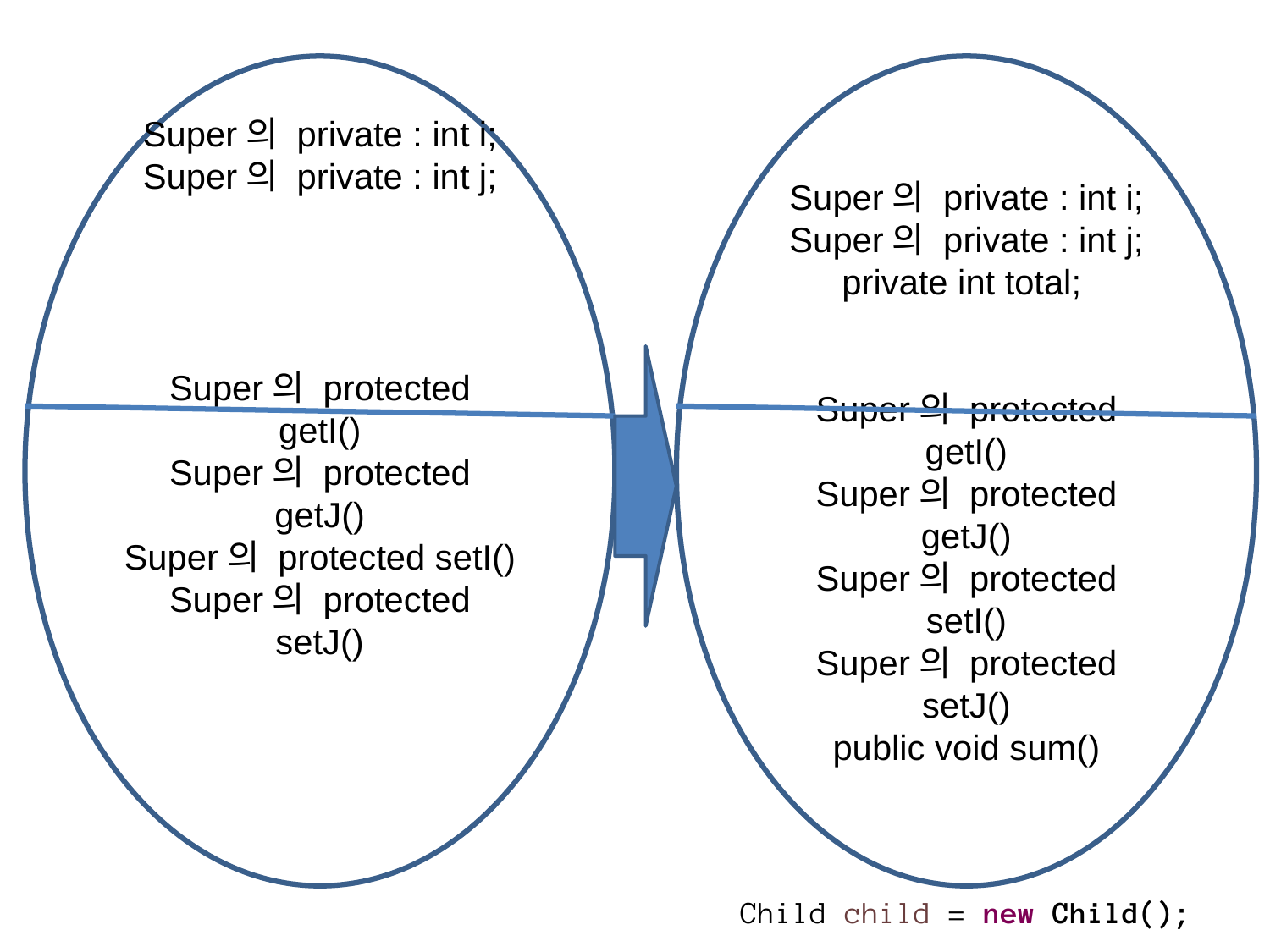

Super의 private : int i;
Super의 private : int j;

Super의 protected getI()
Super의 protected getJ()
Super의 protected setI()
Super의 protected setJ()

Super의 private : int i;
Super의 private : int j;
private int total;

Super의 protected getI()
Super의 protected getJ()
Super의 protected setI()
Super의 protected setJ()
public void sum()

Child child = new Child();